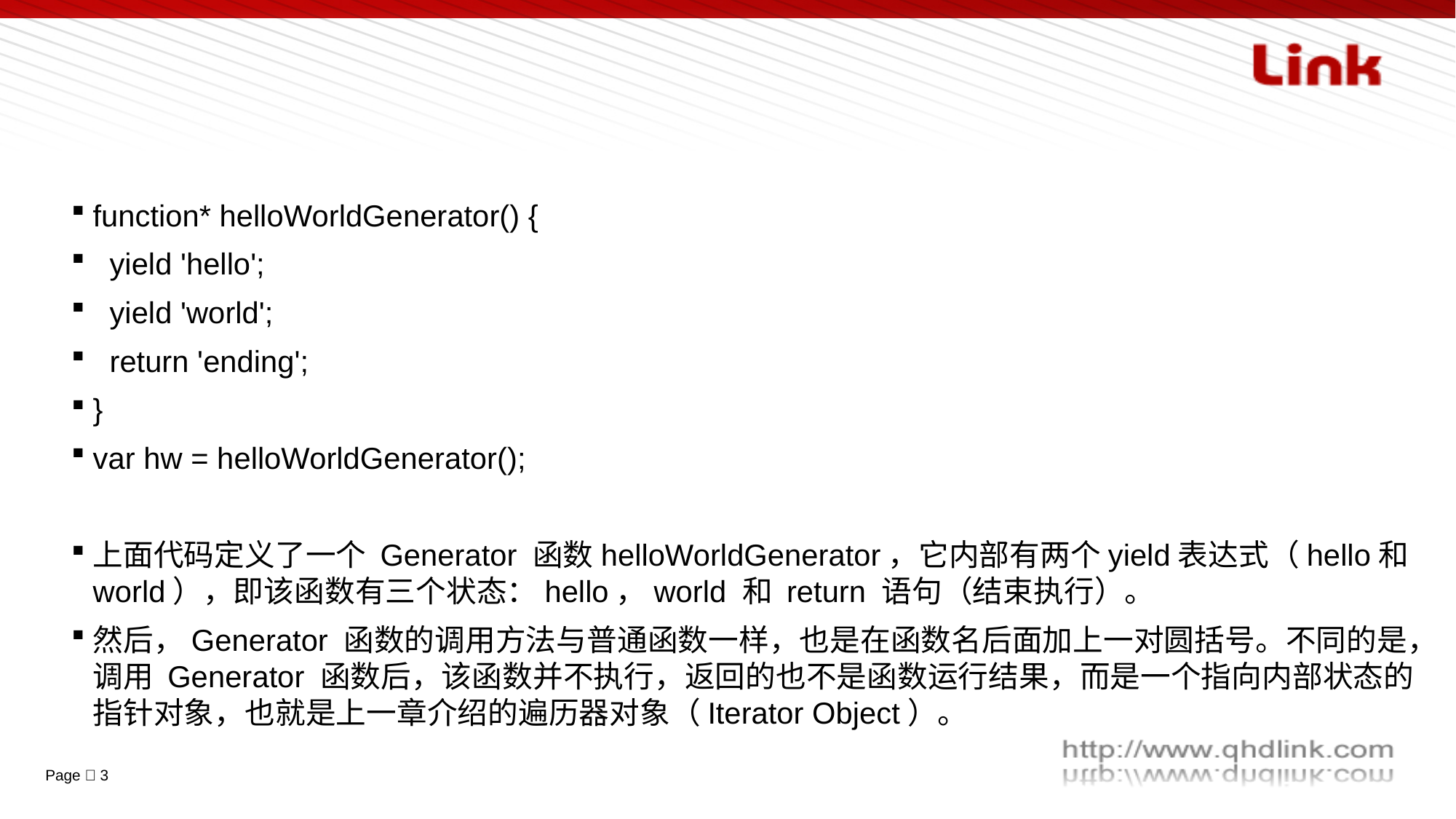

#
function* helloWorldGenerator() {
  yield 'hello';
  yield 'world';
  return 'ending';
}
var hw = helloWorldGenerator();

上面代码定义了一个 Generator 函数helloWorldGenerator，它内部有两个yield表达式（hello和world），即该函数有三个状态：hello，world 和 return 语句（结束执行）。
然后，Generator 函数的调用方法与普通函数一样，也是在函数名后面加上一对圆括号。不同的是，调用 Generator 函数后，该函数并不执行，返回的也不是函数运行结果，而是一个指向内部状态的指针对象，也就是上一章介绍的遍历器对象（Iterator Object）。